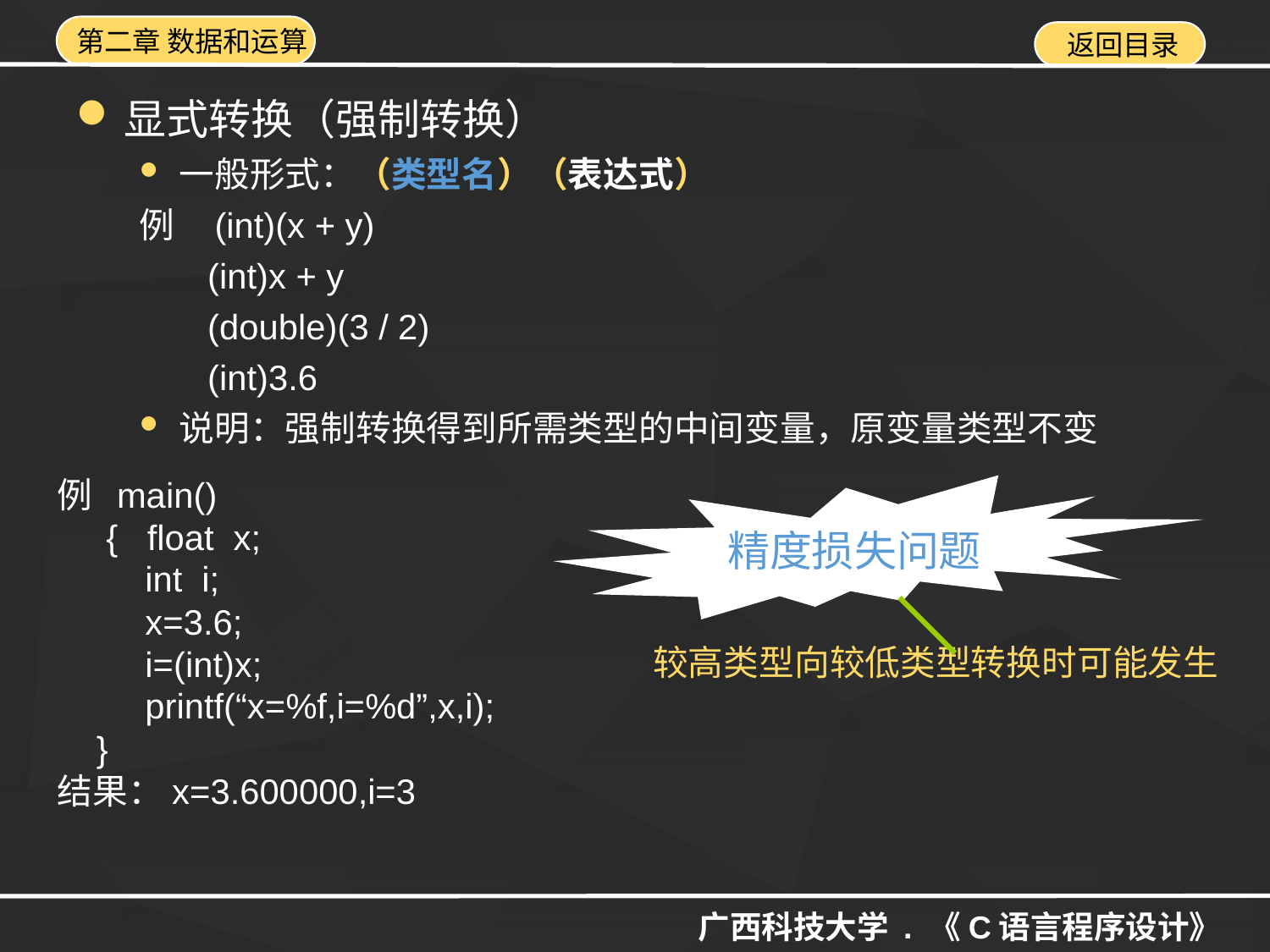

显式转换（强制转换）
一般形式：（类型名）（表达式）
例    (int)(x + y)
       (int)x + y
       (double)(3 / 2)
       (int)3.6
说明：强制转换得到所需类型的中间变量，原变量类型不变
例  main()
     {   float  x;
         int  i;
         x=3.6;
         i=(int)x;
         printf(“x=%f,i=%d”,x,i);
    }
结果：x=3.600000,i=3
精度损失问题

较高类型向较低类型转换时可能发生